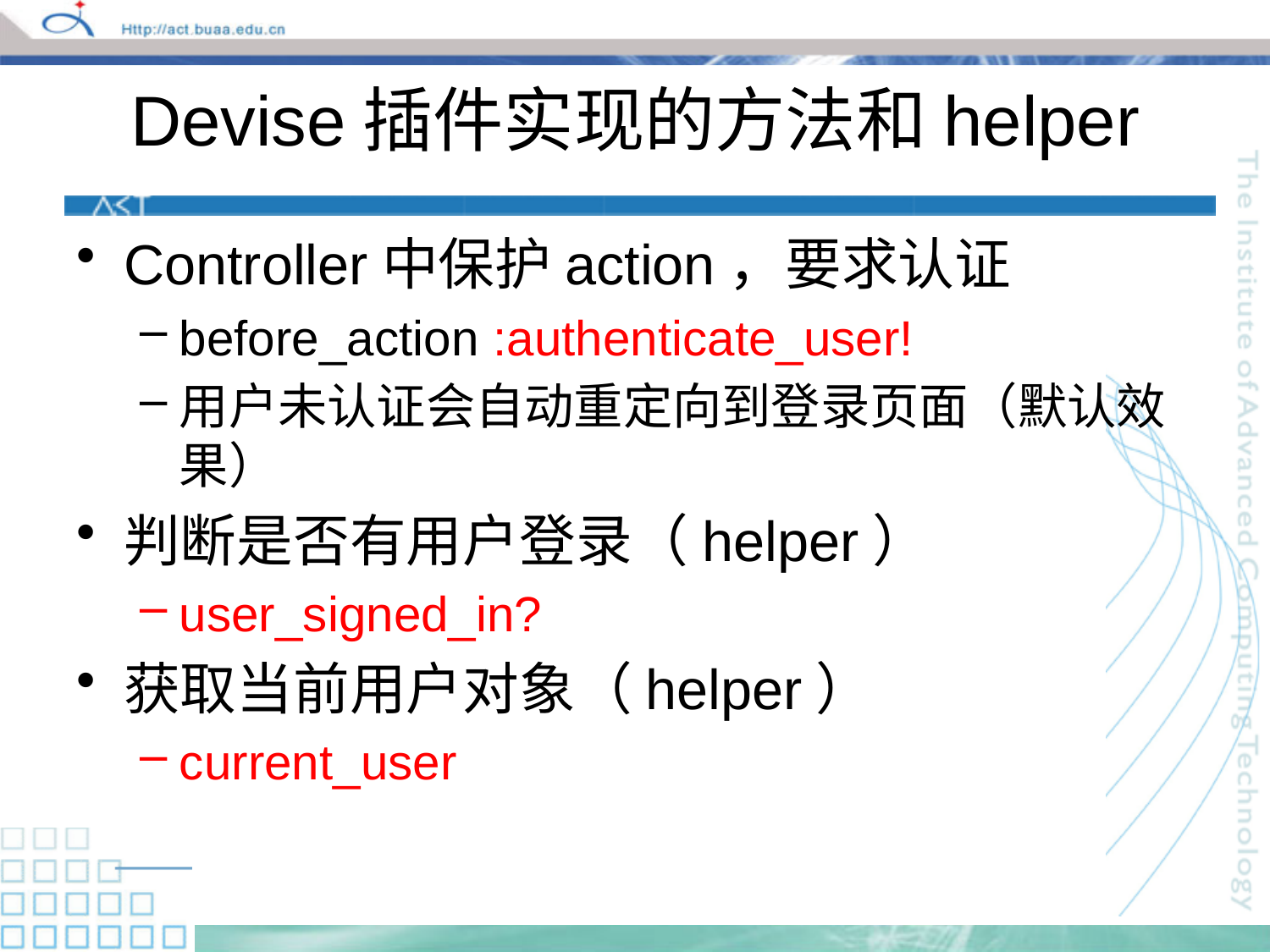

# Devise插件实现的方法和helper
Controller中保护action，要求认证
before_action :authenticate_user!
用户未认证会自动重定向到登录页面（默认效果）
判断是否有用户登录（helper）
user_signed_in?
获取当前用户对象（helper）
current_user